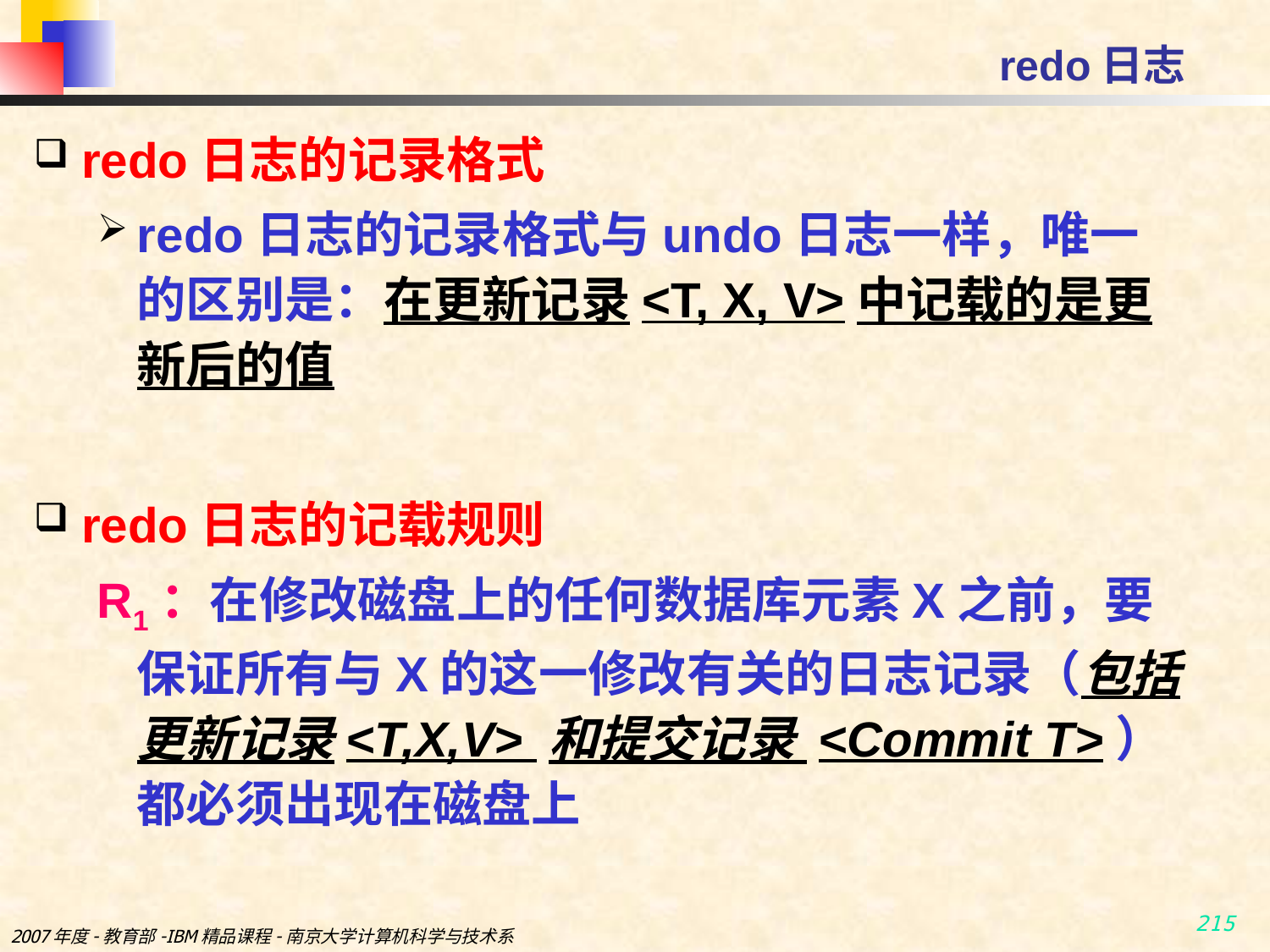

# redo日志
redo日志的记录格式
redo日志的记录格式与undo日志一样，唯一的区别是：在更新记录<T, X, V>中记载的是更新后的值

redo日志的记载规则
R1：在修改磁盘上的任何数据库元素X之前，要保证所有与X的这一修改有关的日志记录（包括更新记录<T,X,V> 和提交记录 <Commit T>）都必须出现在磁盘上
215